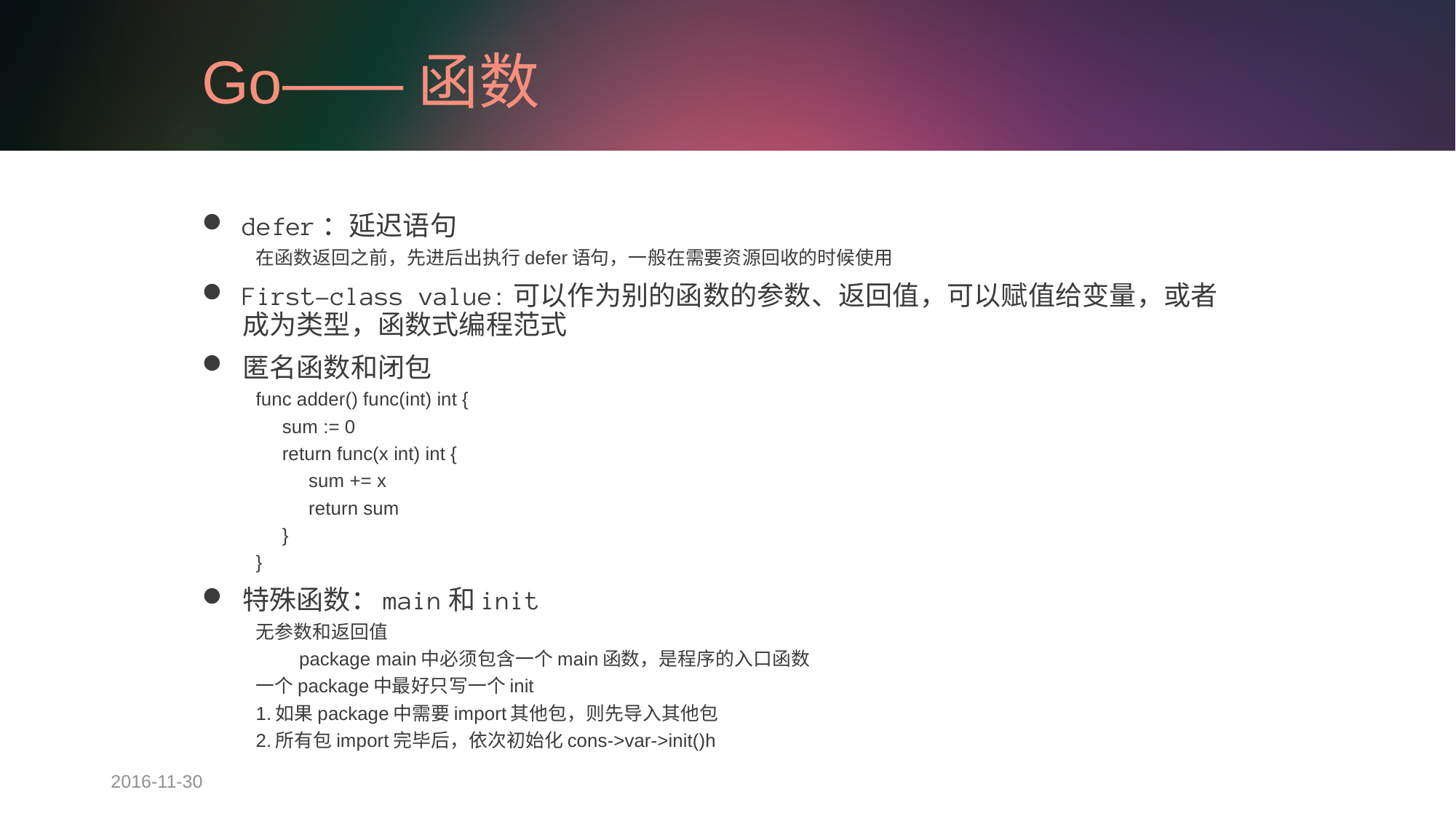

# Go——函数
defer：延迟语句
在函数返回之前，先进后出执行defer语句，一般在需要资源回收的时候使用
First-class value:可以作为别的函数的参数、返回值，可以赋值给变量，或者成为类型，函数式编程范式
匿名函数和闭包
func adder() func(int) int {
     sum := 0
     return func(x int) int {
          sum += x
          return sum
     }
}
特殊函数：main和init
	无参数和返回值
	package main中必须包含一个main函数，是程序的入口函数
	一个package中最好只写一个init
	1.如果package中需要import其他包，则先导入其他包
	2.所有包import完毕后，依次初始化cons->var->init()h

2016-11-30
19